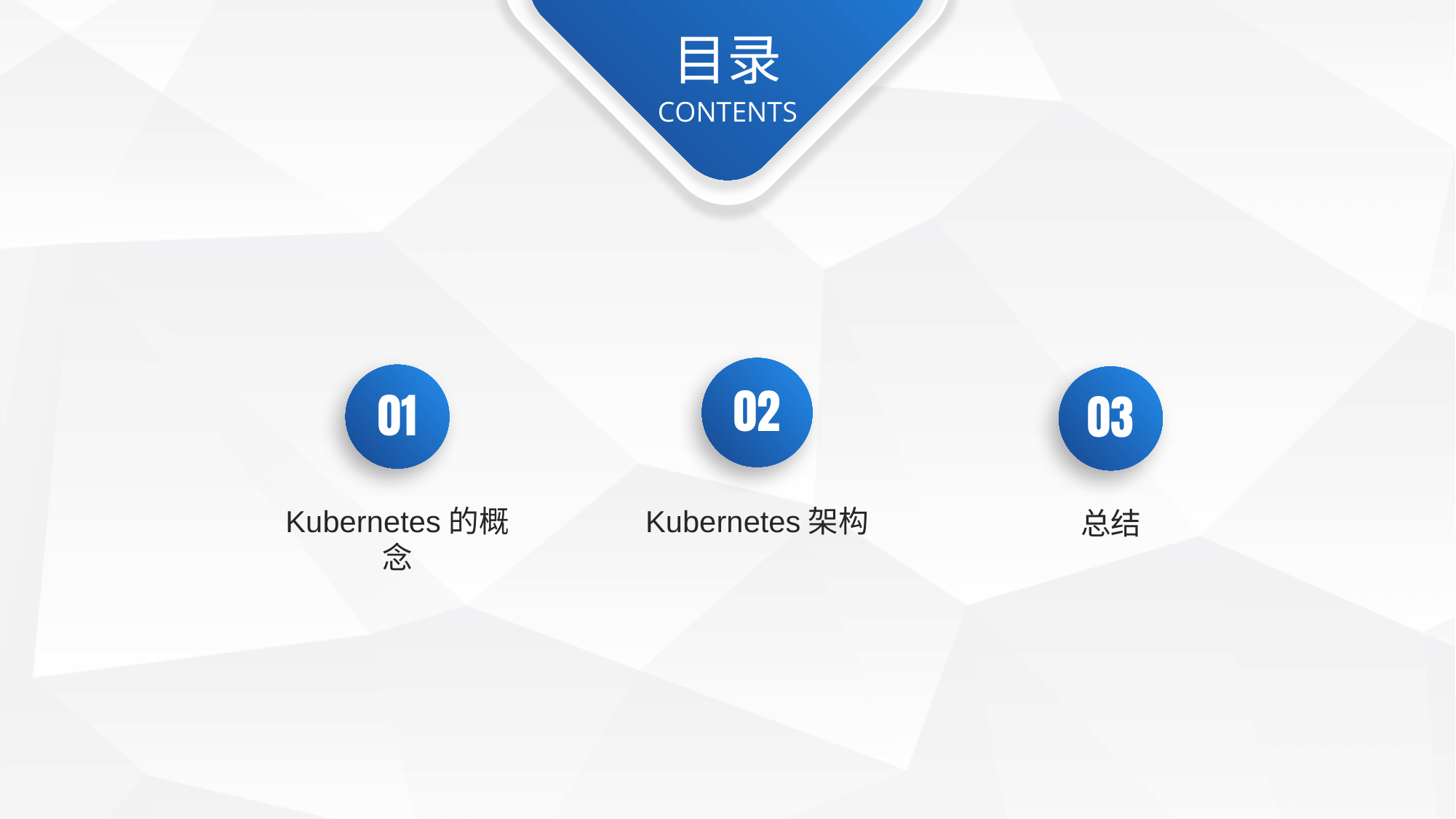

目录
CONTENTS
02
Kubernetes架构
01
Kubernetes的概念
03
总结